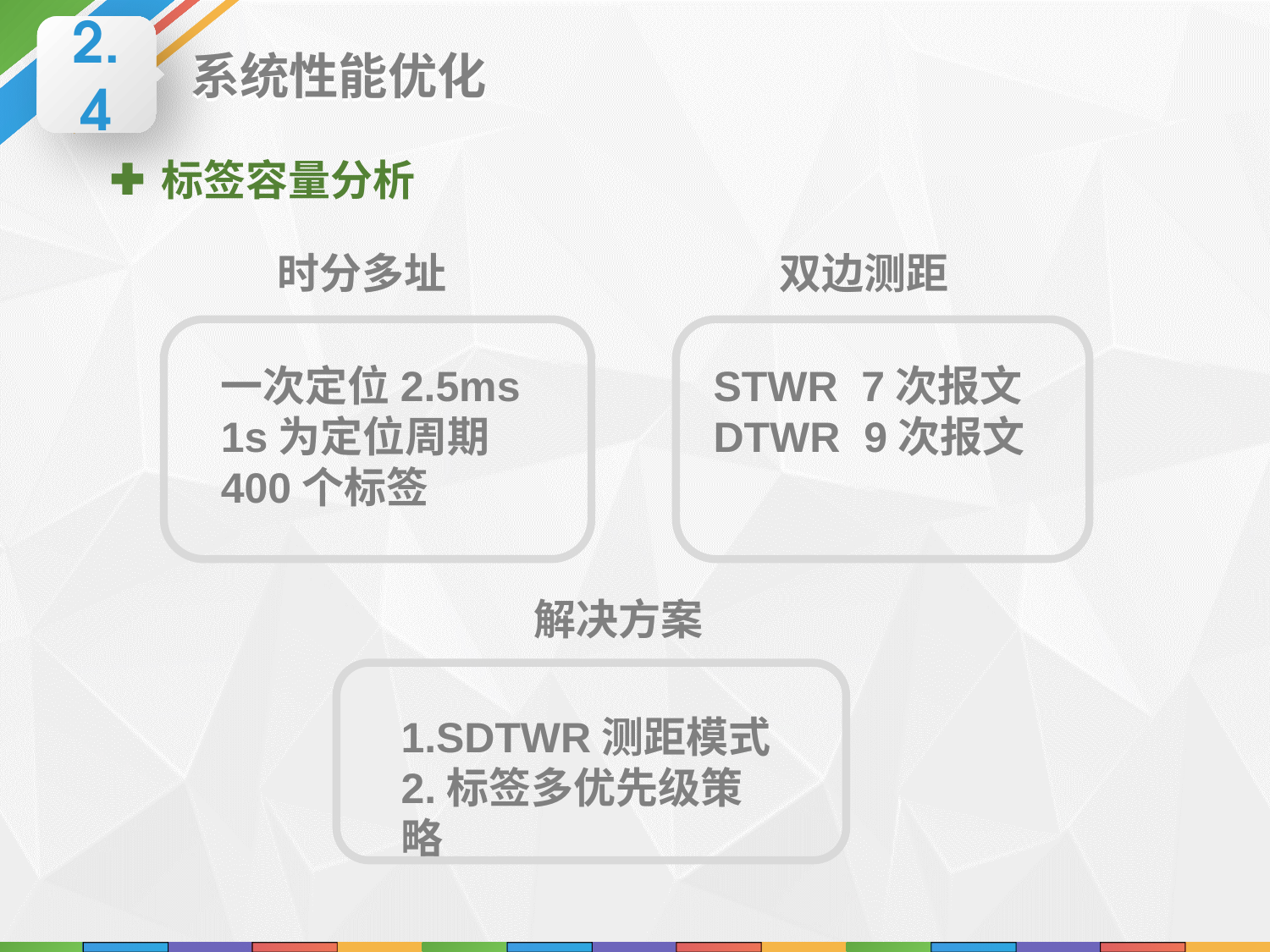

2.4
系统性能优化
标签容量分析

时分多址
双边测距

一次定位2.5ms
1s为定位周期
400个标签
STWR  7次报文
DTWR  9次报文

解决方案

1.SDTWR测距模式
2.标签多优先级策略